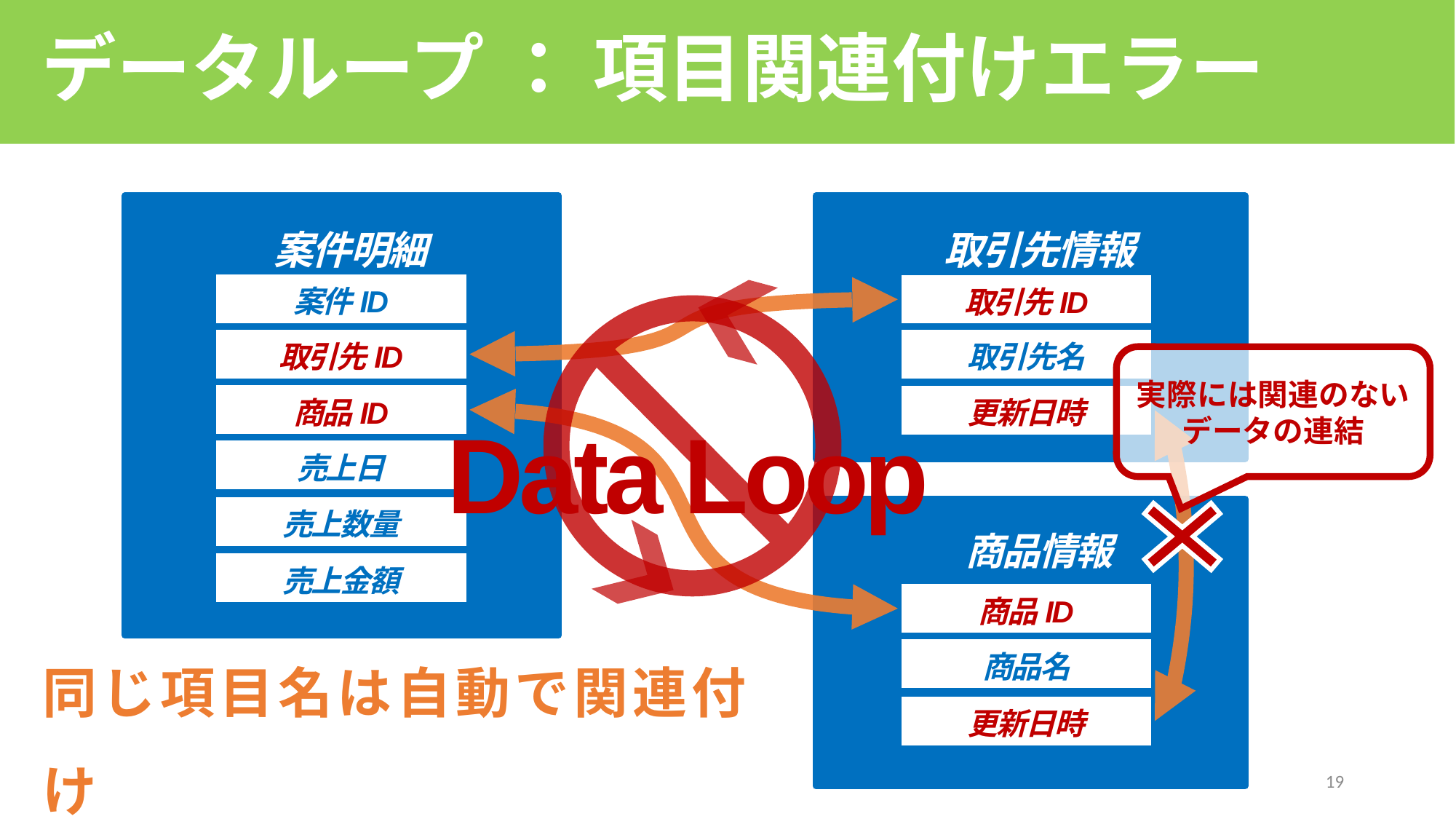

データループ ： 項目関連付けエラー
 案件明細
 取引先情報
案件ID
取引先ID

Data Loop
取引先ID
取引先名
実際には関連のない
データの連結
商品ID
更新日時
売上日

売上数量
 商品情報
売上金額
商品ID
商品名
同じ項目名は自動で関連付け
更新日時
19